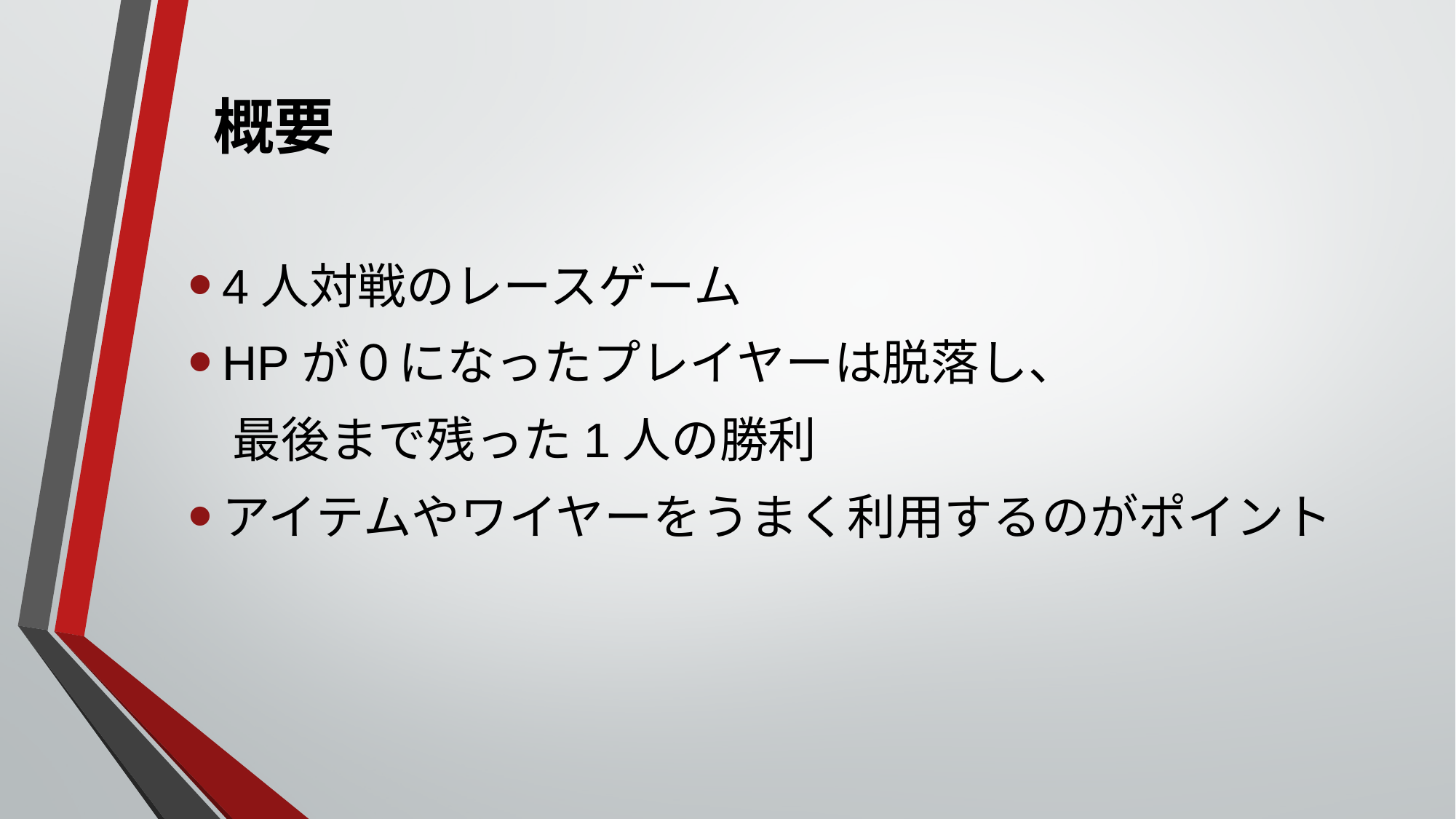

# 概要
4人対戦のレースゲーム
HPが０になったプレイヤーは脱落し、
   最後まで残った1人の勝利
アイテムやワイヤーをうまく利用するのがポイント